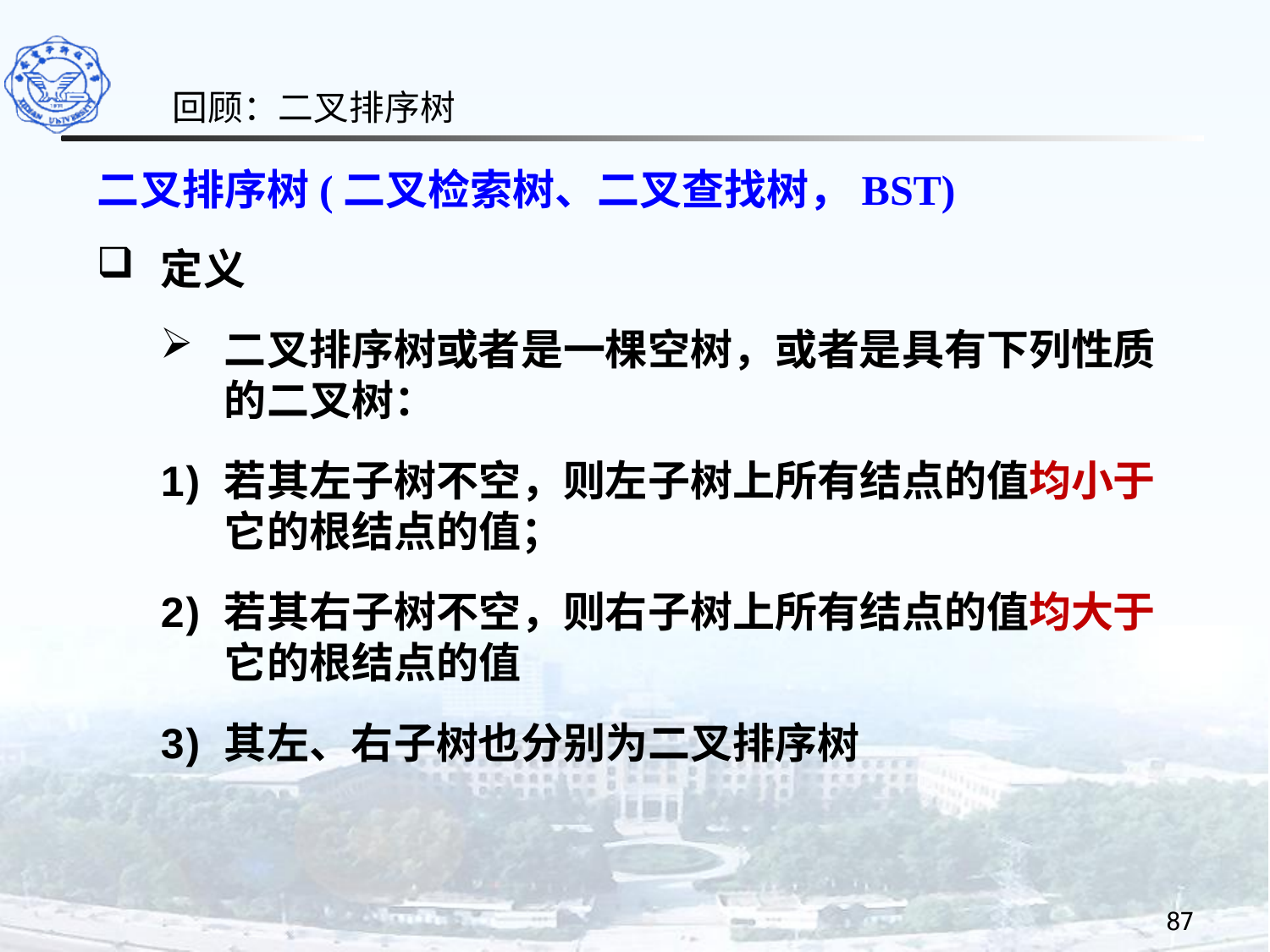

回顾：二叉排序树
二叉排序树(二叉检索树、二叉查找树，BST)
定义
二叉排序树或者是一棵空树，或者是具有下列性质的二叉树：
若其左子树不空，则左子树上所有结点的值均小于它的根结点的值；
若其右子树不空，则右子树上所有结点的值均大于它的根结点的值
其左、右子树也分别为二叉排序树

87